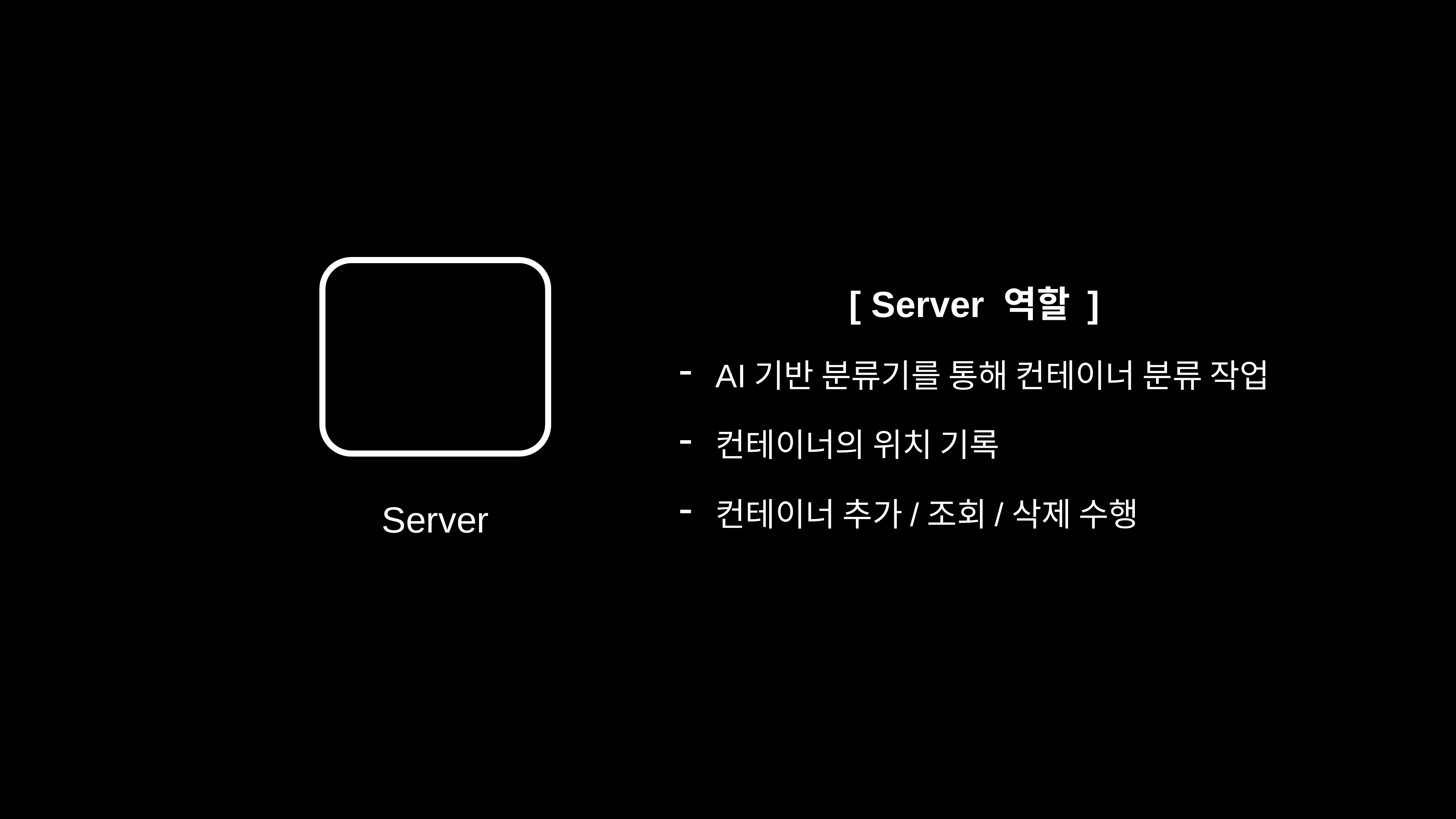

Server
[ Server 역할 ]
AI기반 분류기를 통해 컨테이너 분류 작업
컨테이너의 위치 기록
컨테이너 추가/조회/삭제 수행